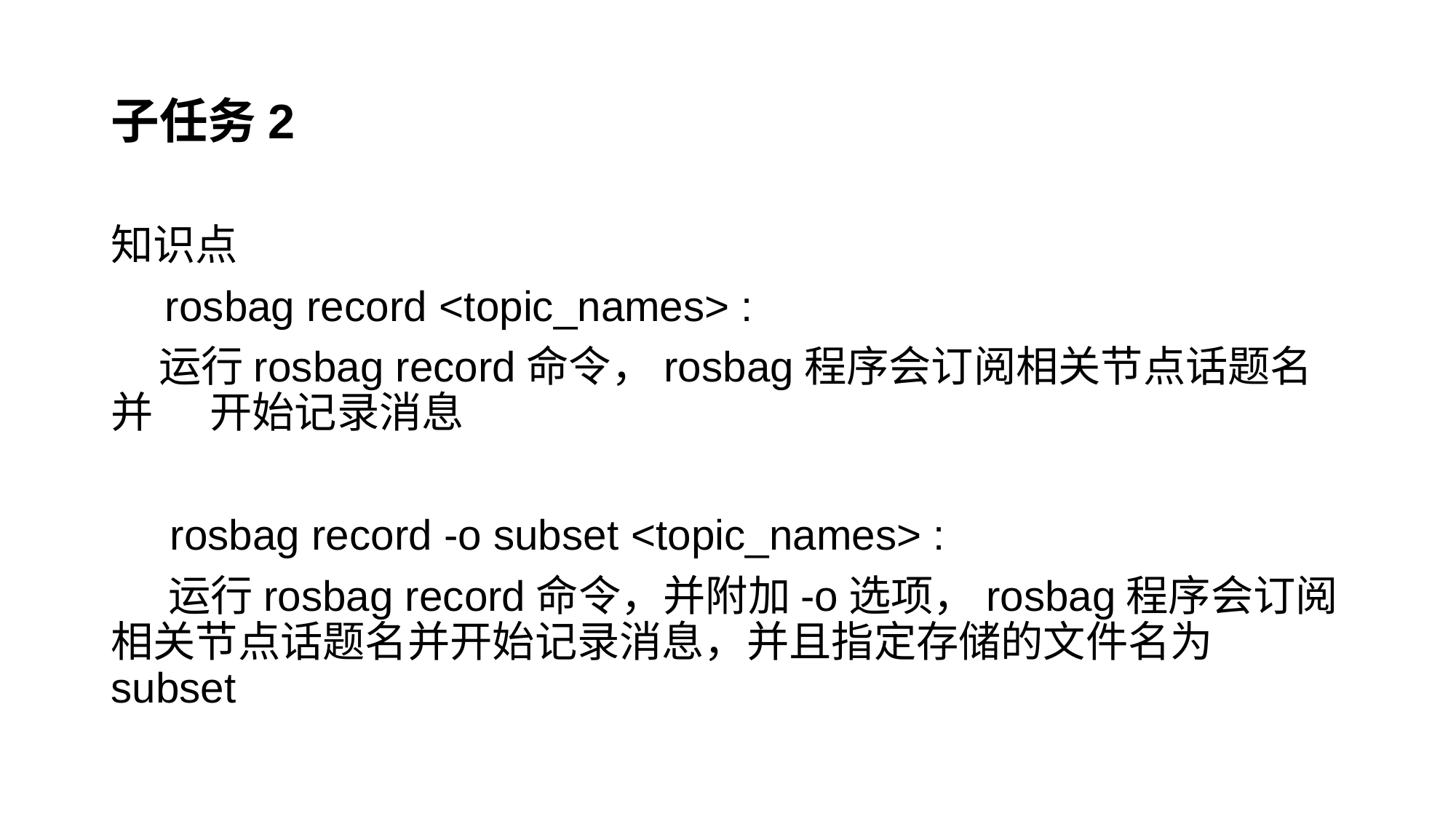

# 子任务2
知识点
     rosbag record <topic_names> :
    运行rosbag record命令，rosbag程序会订阅相关节点话题名并      开始记录消息

     rosbag record -o subset <topic_names> :
     运行rosbag record命令，并附加-o选项，rosbag程序会订阅相关节点话题名并开始记录消息，并且指定存储的文件名为subset